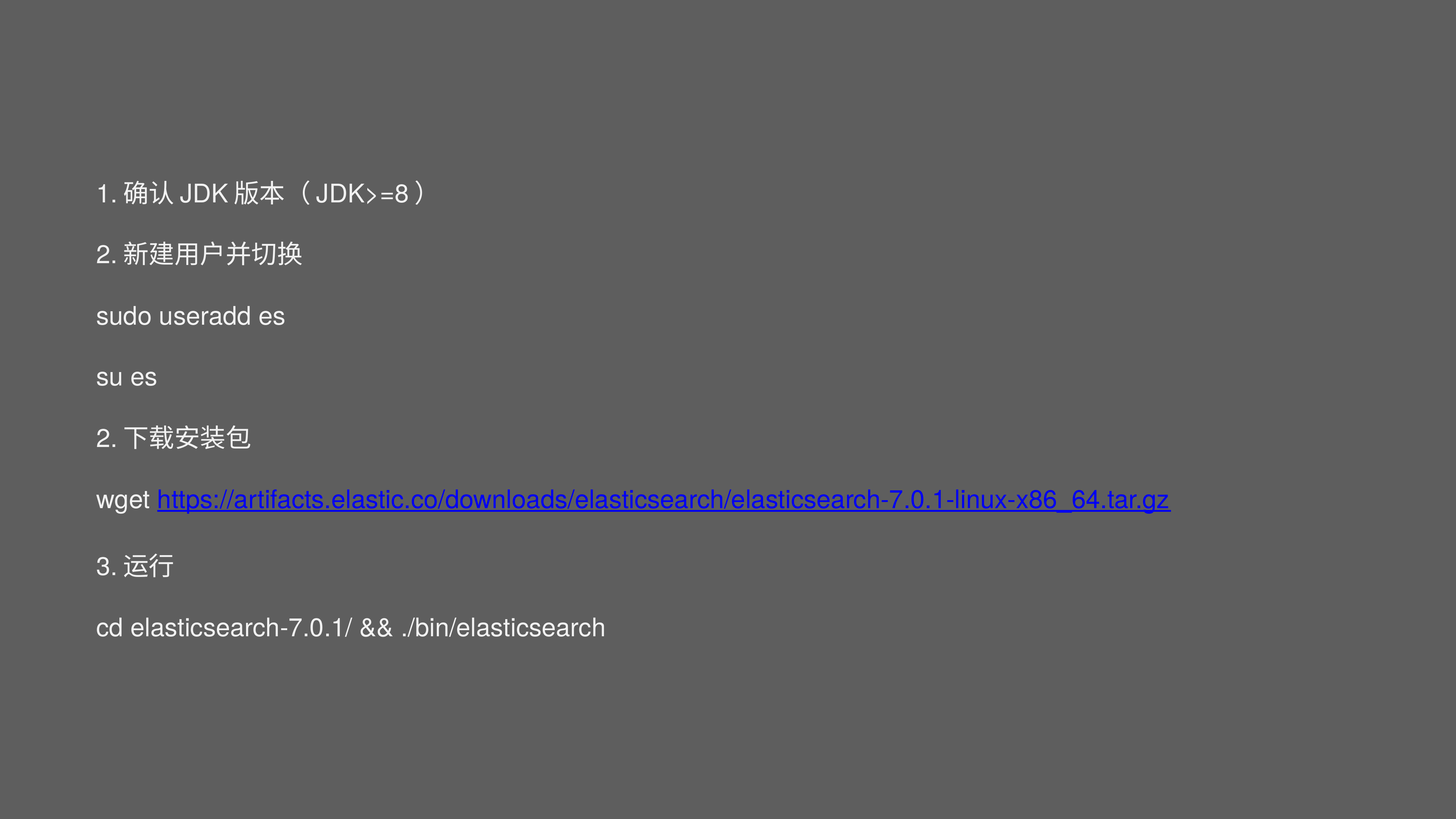

#
1.确认JDK版本（JDK>=8）
2.新建用户并切换
sudo useradd es
su es
2.下载安装包
wget https://artifacts.elastic.co/downloads/elasticsearch/elasticsearch-7.0.1-linux-x86_64.tar.gz
3.运行
cd elasticsearch-7.0.1/ && ./bin/elasticsearch